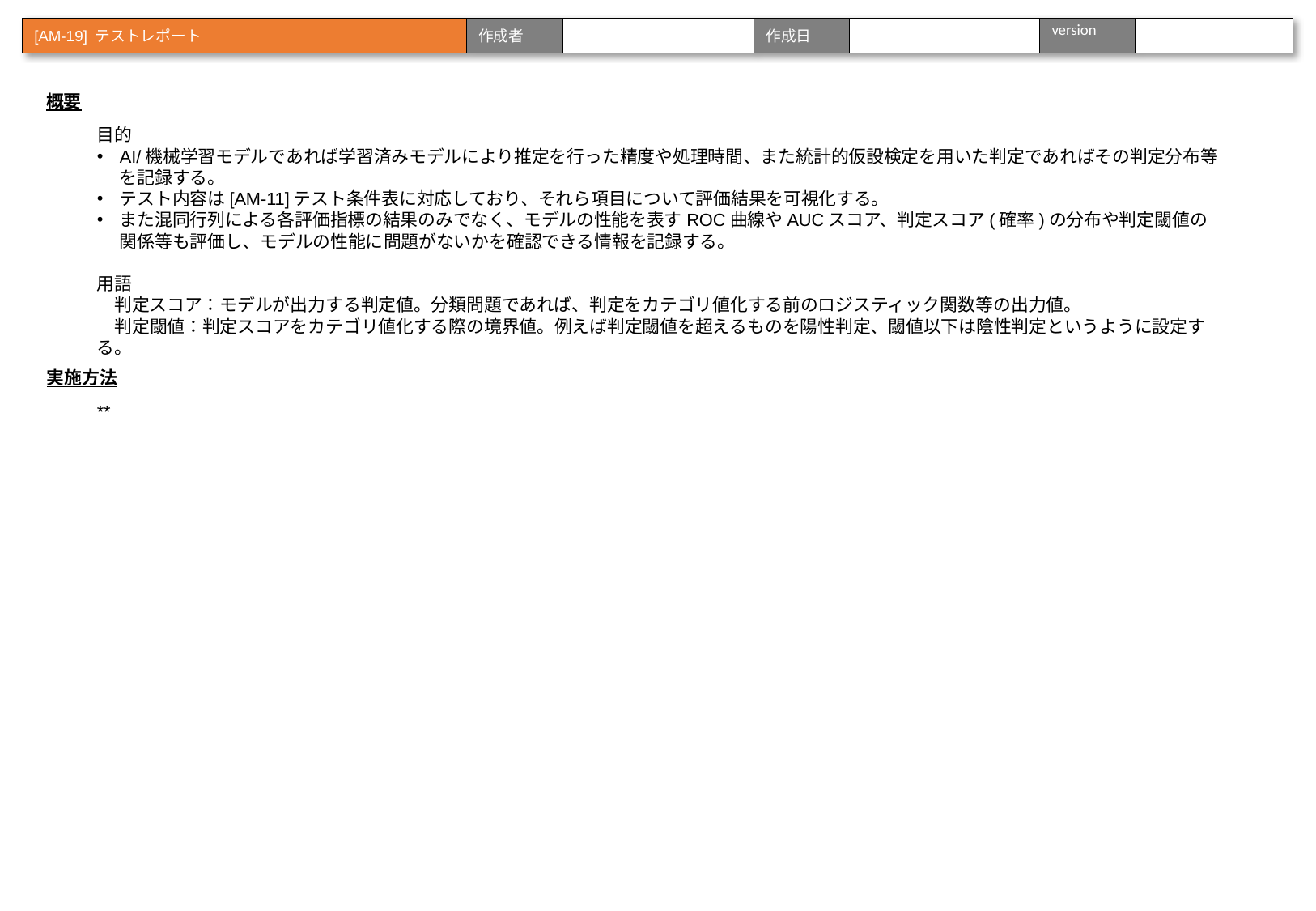

| [AM-19] テストレポート | 作成者 |  | 作成日 |  | version |  |
| --- | --- | --- | --- | --- | --- | --- |
概要
目的
AI/機械学習モデルであれば学習済みモデルにより推定を行った精度や処理時間、また統計的仮設検定を用いた判定であればその判定分布等を記録する。
テスト内容は[AM-11]テスト条件表に対応しており、それら項目について評価結果を可視化する。
また混同行列による各評価指標の結果のみでなく、モデルの性能を表すROC曲線やAUCスコア、判定スコア(確率)の分布や判定閾値の関係等も評価し、モデルの性能に問題がないかを確認できる情報を記録する。

用語
　判定スコア：モデルが出力する判定値。分類問題であれば、判定をカテゴリ値化する前のロジスティック関数等の出力値。
　判定閾値：判定スコアをカテゴリ値化する際の境界値。例えば判定閾値を超えるものを陽性判定、閾値以下は陰性判定というように設定する。
実施方法
**